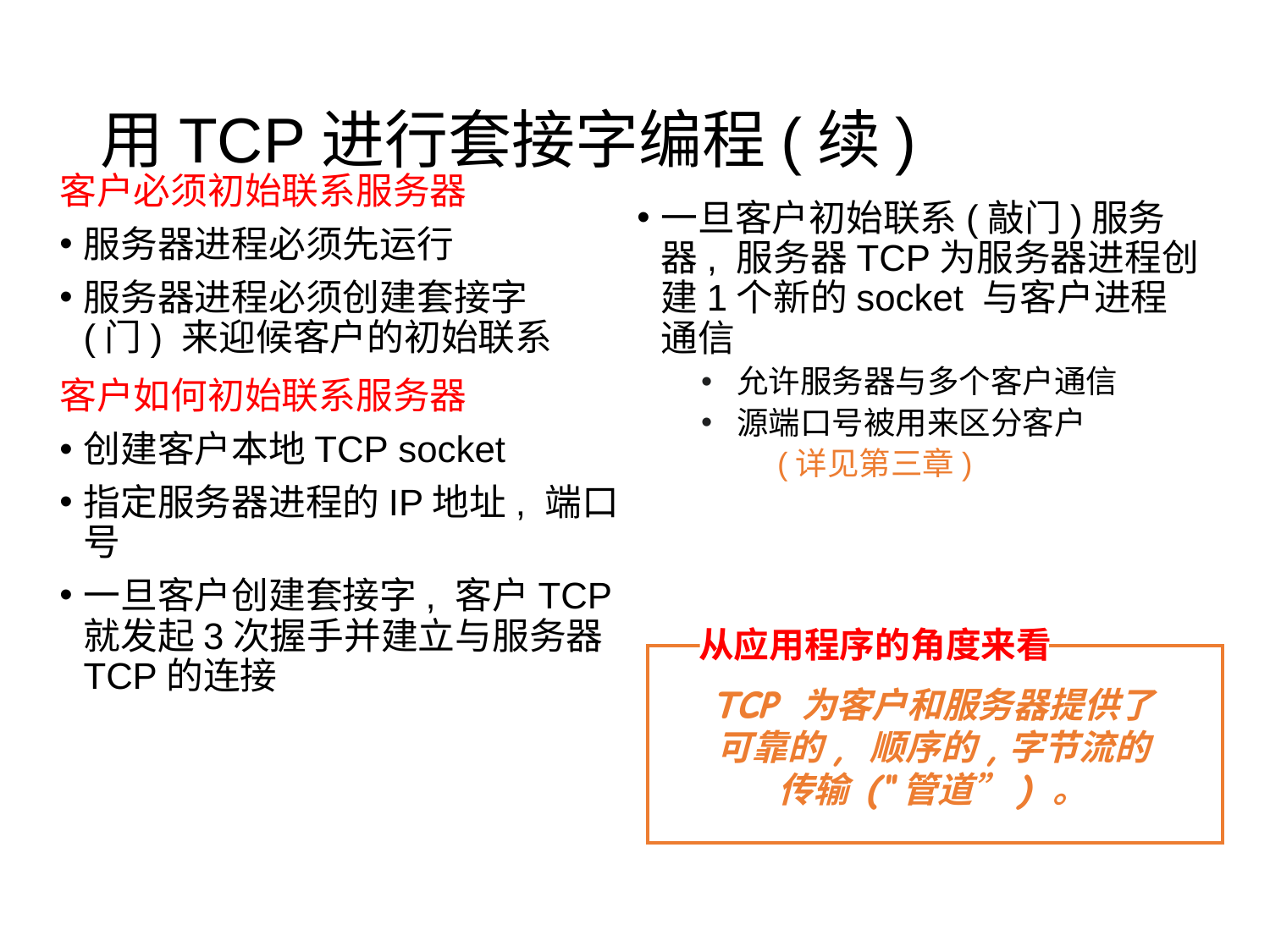

# 用TCP进行套接字编程(续)
客户必须初始联系服务器
服务器进程必须先运行
服务器进程必须创建套接字 (门) 来迎候客户的初始联系
客户如何初始联系服务器
创建客户本地TCP socket
指定服务器进程的IP地址, 端口号
一旦客户创建套接字, 客户TCP 就发起3次握手并建立与服务器 TCP的连接

一旦客户初始联系(敲门)服务器, 服务器TCP为服务器进程创建1个新的socket 与客户进程通信
允许服务器与多个客户通信
源端口号被用来区分客户
    (详见第三章)
从应用程序的角度来看

TCP 为客户和服务器提供了
可靠的, 顺序的,字节流的
传输 (“管道”) 。